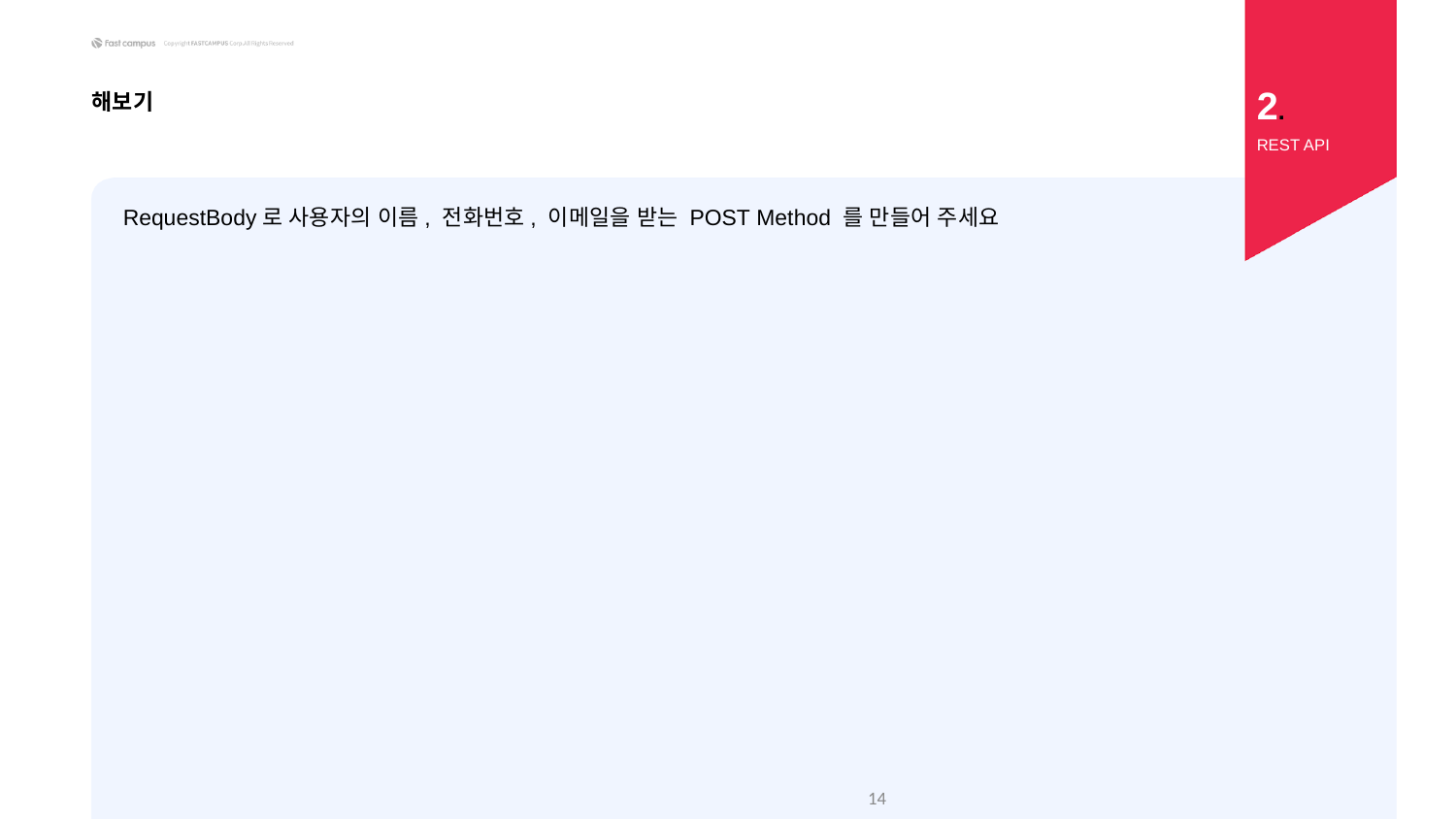

2.
해보기
REST API
RequestBody로 사용자의 이름, 전화번호, 이메일을 받는 POST Method 를 만들어 주세요
14